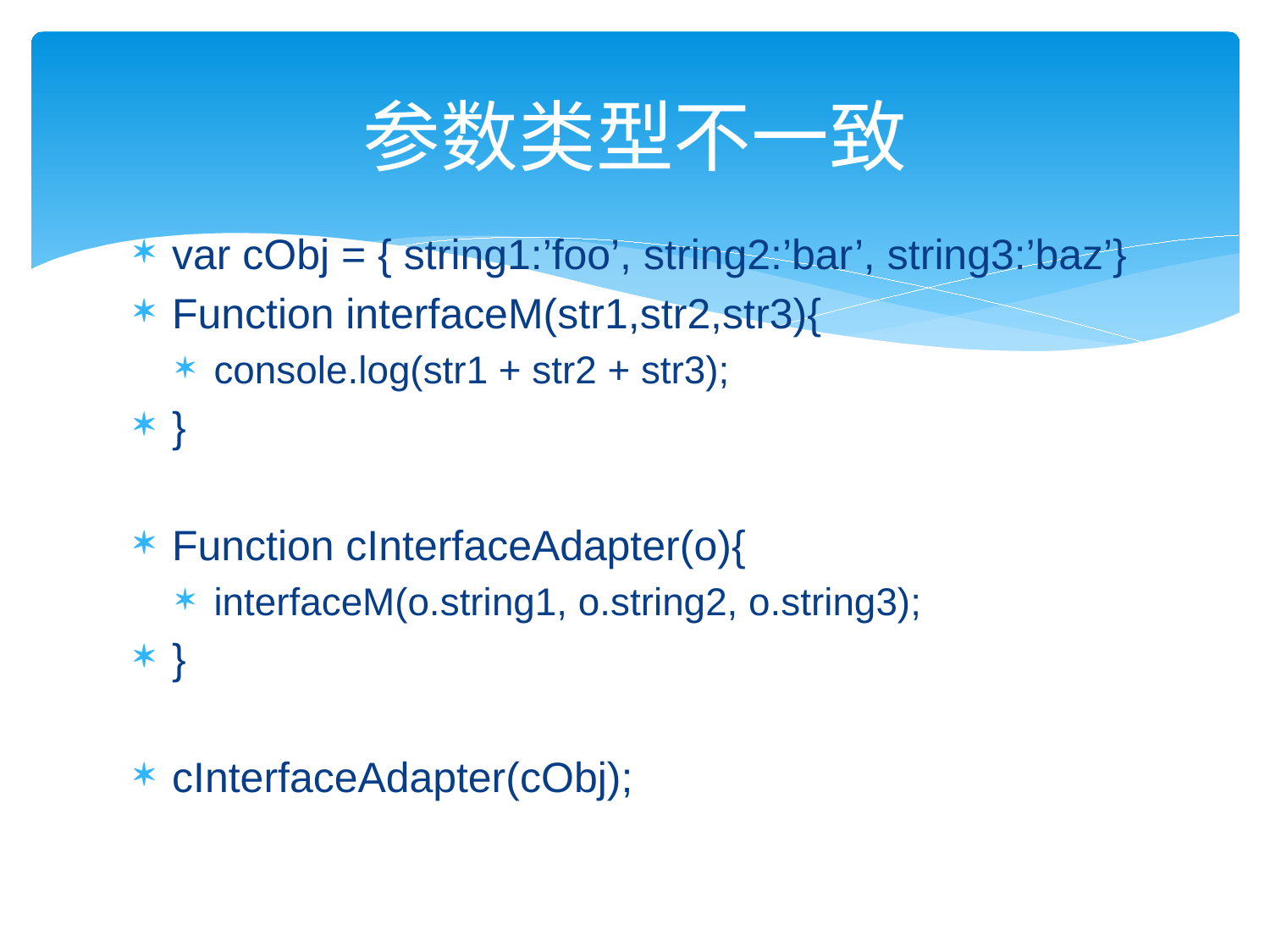

# 参数类型不一致
var cObj = { string1:’foo’, string2:’bar’, string3:’baz’}
Function interfaceM(str1,str2,str3){
console.log(str1 + str2 + str3);
}

Function cInterfaceAdapter(o){
interfaceM(o.string1, o.string2, o.string3);
}

cInterfaceAdapter(cObj);